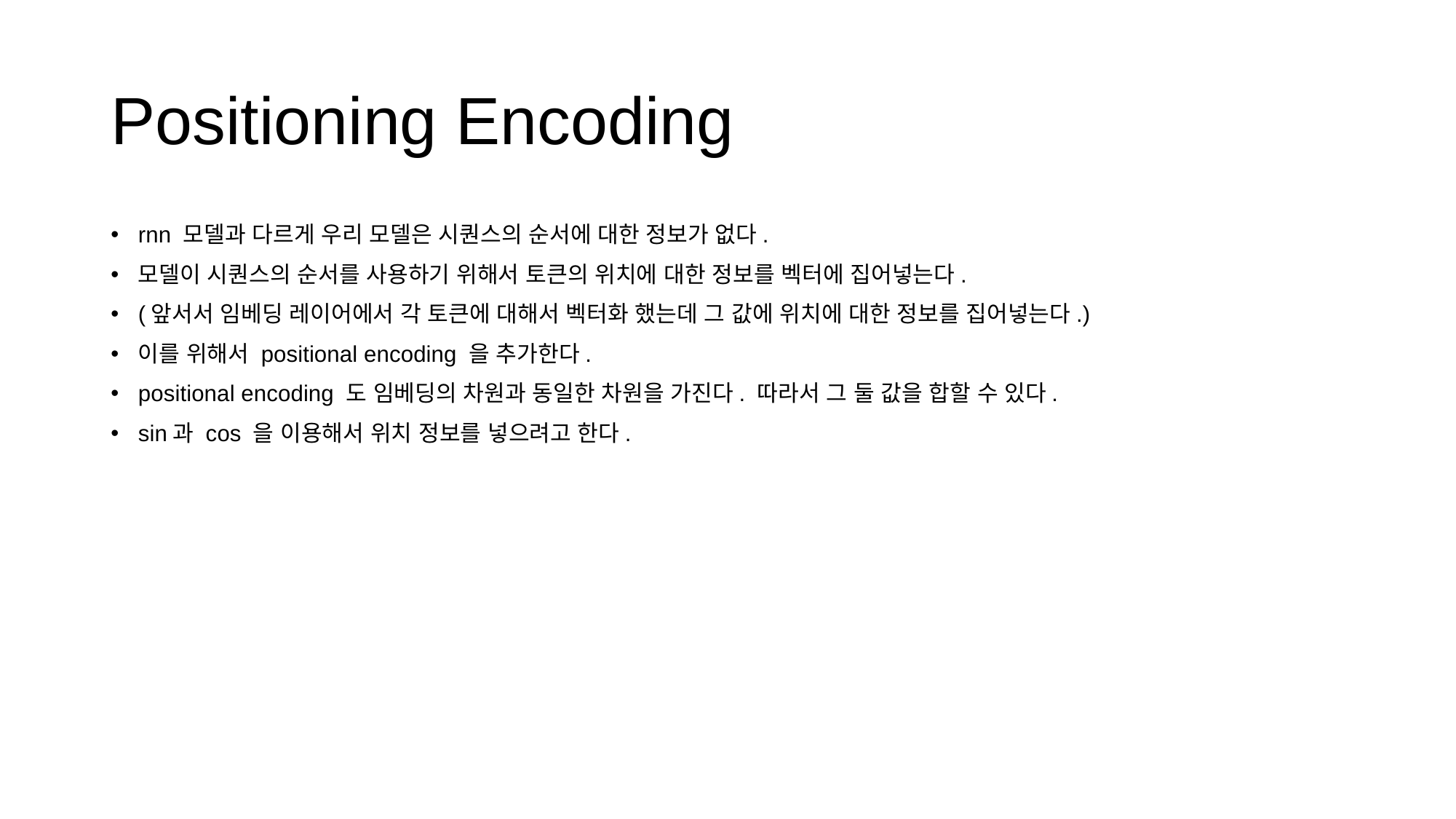

# Positioning Encoding
rnn 모델과 다르게 우리 모델은 시퀀스의 순서에 대한 정보가 없다.
모델이 시퀀스의 순서를 사용하기 위해서 토큰의 위치에 대한 정보를 벡터에 집어넣는다.
(앞서서 임베딩 레이어에서 각 토큰에 대해서 벡터화 했는데 그 값에 위치에 대한 정보를 집어넣는다.)
이를 위해서 positional encoding 을 추가한다.
positional encoding 도 임베딩의 차원과 동일한 차원을 가진다. 따라서 그 둘 값을 합할 수 있다.
sin과 cos 을 이용해서 위치 정보를 넣으려고 한다.